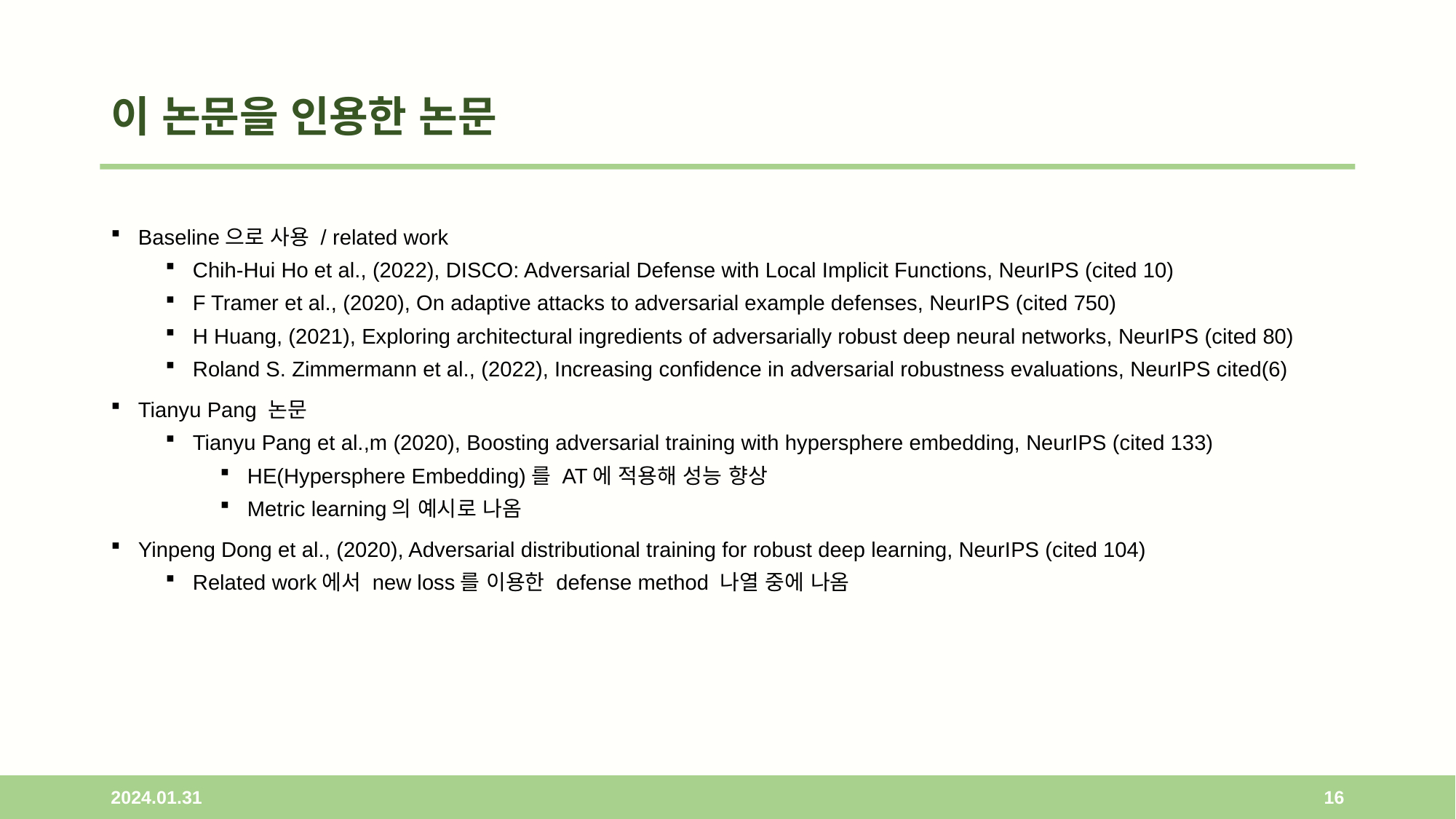

# 이 논문을 인용한 논문
Baseline으로 사용 / related work
Chih-Hui Ho et al., (2022), DISCO: Adversarial Defense with Local Implicit Functions, NeurIPS (cited 10)
F Tramer et al., (2020), On adaptive attacks to adversarial example defenses, NeurIPS (cited 750)
H Huang, (2021), Exploring architectural ingredients of adversarially robust deep neural networks, NeurIPS (cited 80)
Roland S. Zimmermann et al., (2022), Increasing confidence in adversarial robustness evaluations, NeurIPS cited(6)
Tianyu Pang 논문
Tianyu Pang et al.,m (2020), Boosting adversarial training with hypersphere embedding, NeurIPS (cited 133)
HE(Hypersphere Embedding)를 AT에 적용해 성능 향상
Metric learning의 예시로 나옴
Yinpeng Dong et al., (2020), Adversarial distributional training for robust deep learning, NeurIPS (cited 104)
Related work에서 new loss를 이용한 defense method 나열 중에 나옴

2024.01.31
16